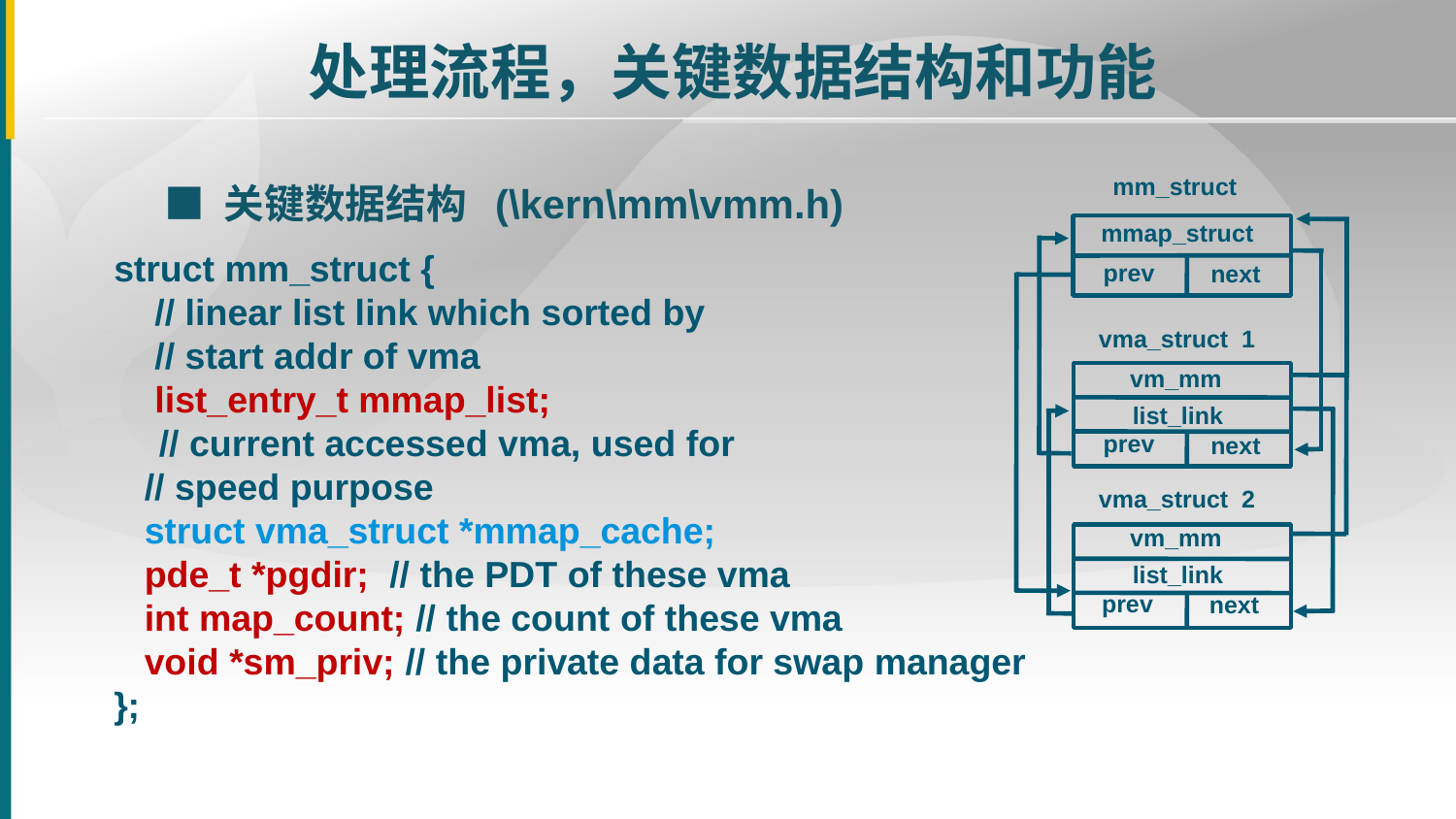

处理流程，关键数据结构和功能

mm_struct
mmap_struct

prev

next

vma_struct  1

vm_mm

list_link

prev
next

vma_struct  2

vm_mm

list_link

prev
next

■ 关键数据结构  (\kern\mm\vmm.h)

struct mm_struct {
    // linear list link which sorted by
    // start addr of vma
    list_entry_t mmap_list;
　// current accessed vma, used for
   // speed purpose
   struct vma_struct *mmap_cache;
   pde_t *pgdir;  // the PDT of these vma
   int map_count; // the count of these vma
   void *sm_priv; // the private data for swap manager
};